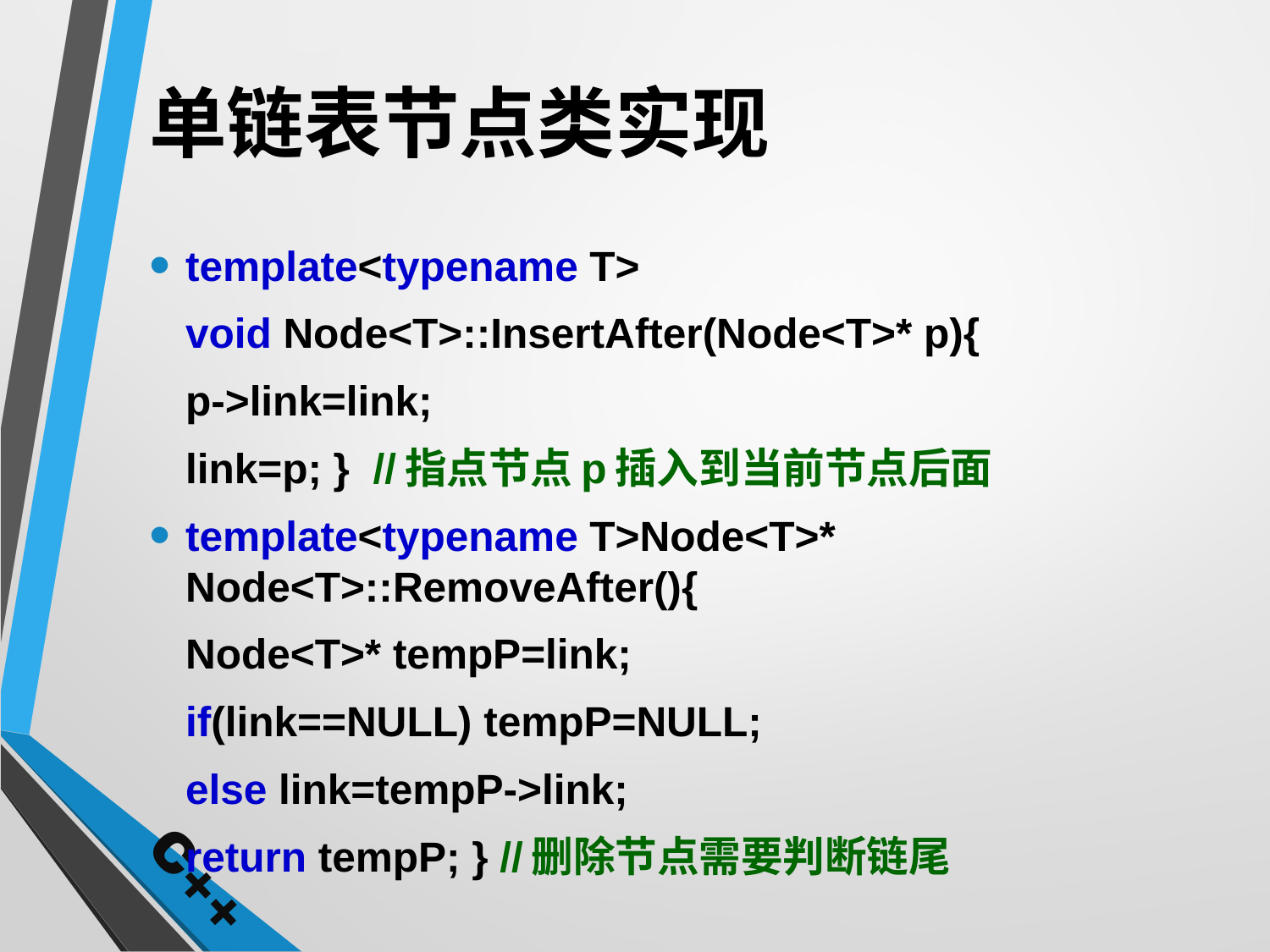

# 单链表节点类实现
template<typename T>
	void Node<T>::InsertAfter(Node<T>* p){
	p->link=link;
	link=p; }  //指点节点p插入到当前节点后面
template<typename T>Node<T>* Node<T>::RemoveAfter(){
	Node<T>* tempP=link;
	if(link==NULL) tempP=NULL;
	else link=tempP->link;
	return tempP; } //删除节点需要判断链尾